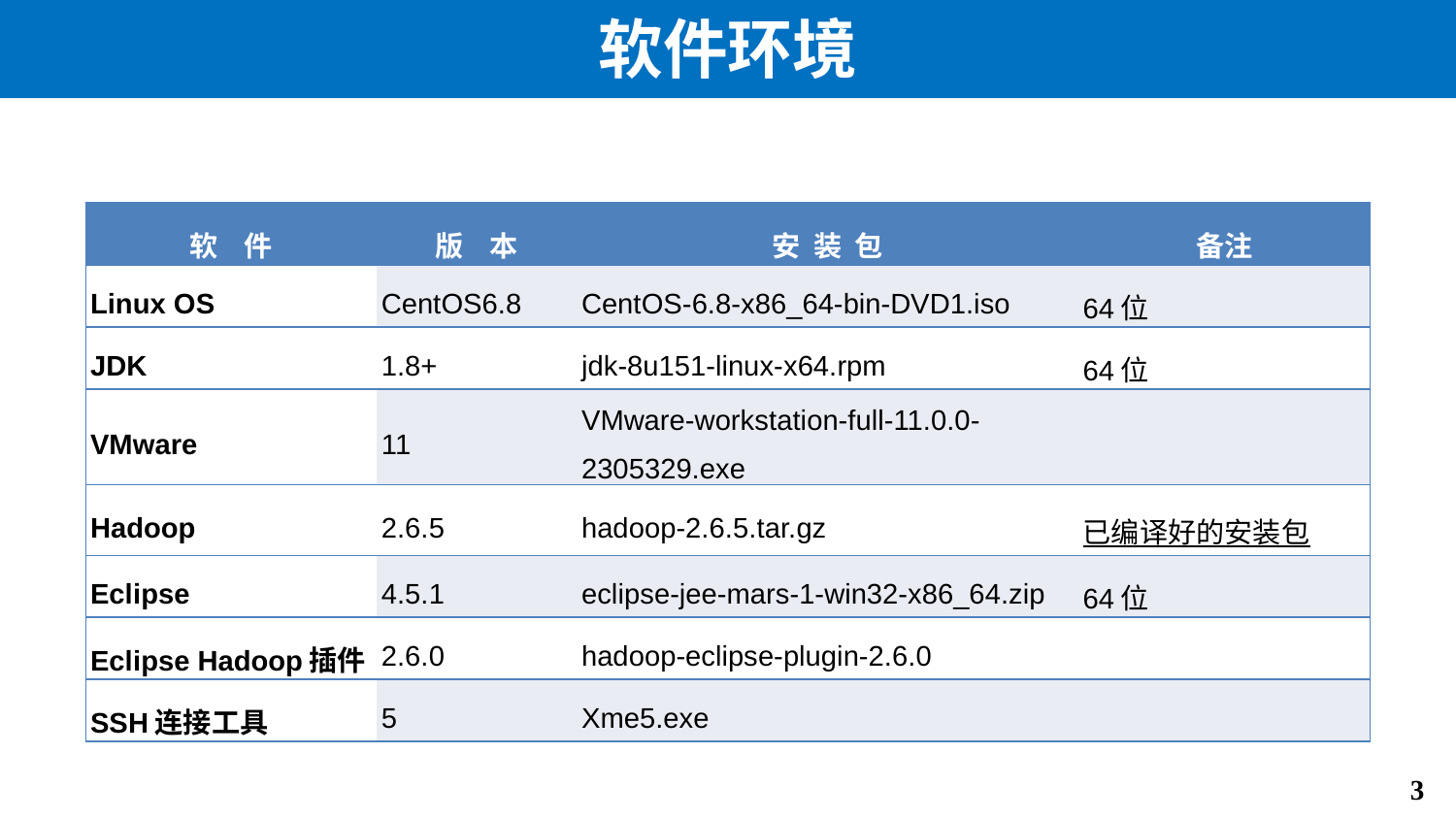

# 软件环境
| 软 件 | 版 本 | 安 装 包 | 备注 |
| --- | --- | --- | --- |
| Linux OS | CentOS6.8 | CentOS-6.8-x86\_64-bin-DVD1.iso | 64位 |
| JDK | 1.8+ | jdk-8u151-linux-x64.rpm | 64位 |
| VMware | 11 | VMware-workstation-full-11.0.0-2305329.exe |  |
| Hadoop | 2.6.5 | hadoop-2.6.5.tar.gz | 已编译好的安装包 |
| Eclipse | 4.5.1 | eclipse-jee-mars-1-win32-x86\_64.zip | 64位 |
| Eclipse Hadoop插件 | 2.6.0 | hadoop-eclipse-plugin-2.6.0 |  |
| SSH连接工具 | 5 | Xme5.exe |  |